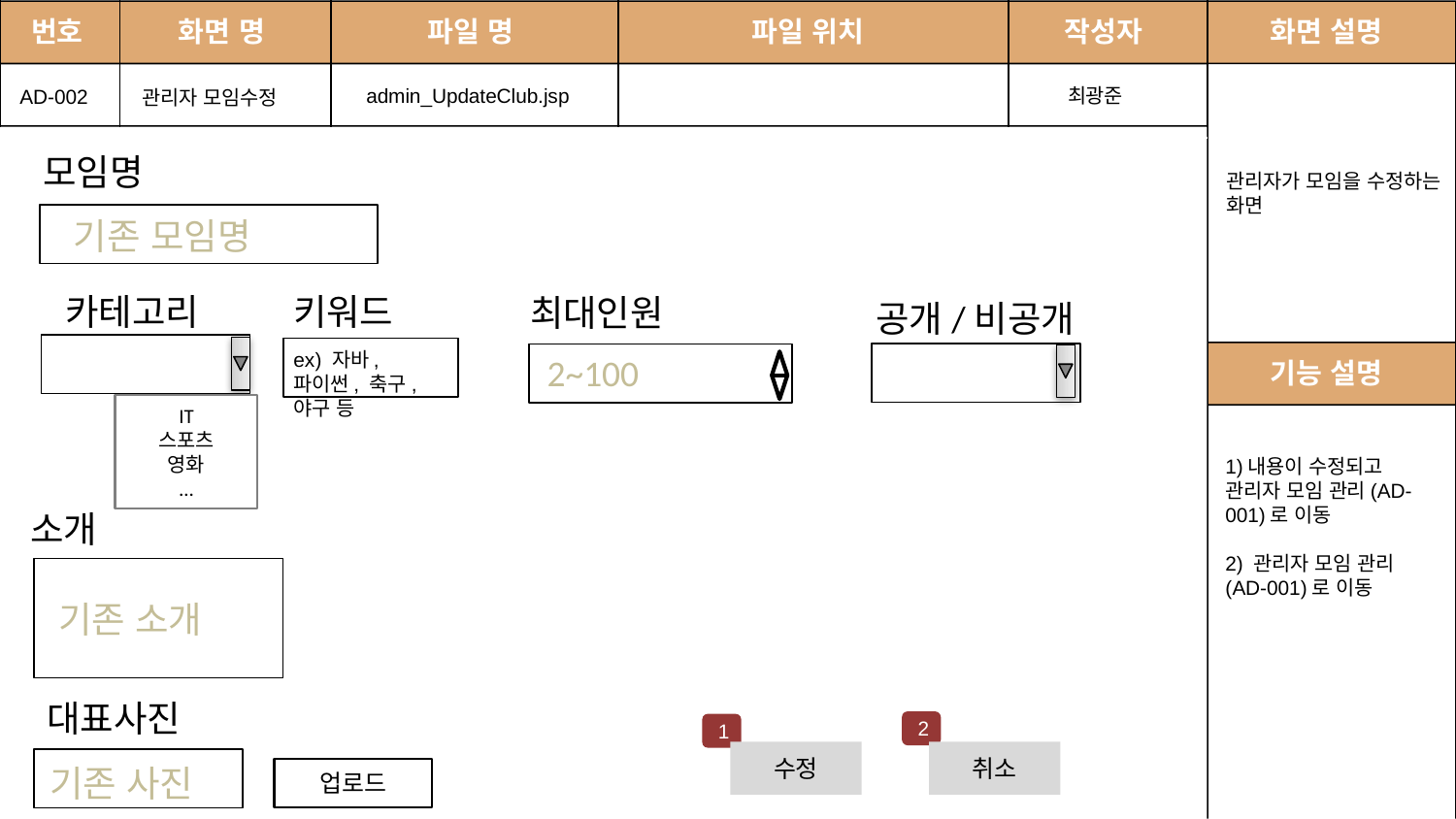

번호
화면 명
파일 명
# 파일 위치
작성자
화면 설명
admin_UpdateClub.jsp
최광준
AD-002
관리자 모임수정
2
2

모임명
관리자가 모임을 수정하는 화면

기존 모임명
키워드
카테고리
최대인원
공개/비공개

ex) 자바, 파이썬, 축구, 야구 등
2~100

기능 설명

IT
스포츠
영화
…
1)내용이 수정되고 관리자 모임 관리(AD-001)로 이동

2) 관리자 모임 관리(AD-001)로 이동
소개

기존 소개
2
2
2
대표사진
2
1
취소
수정

기존 사진
업로드